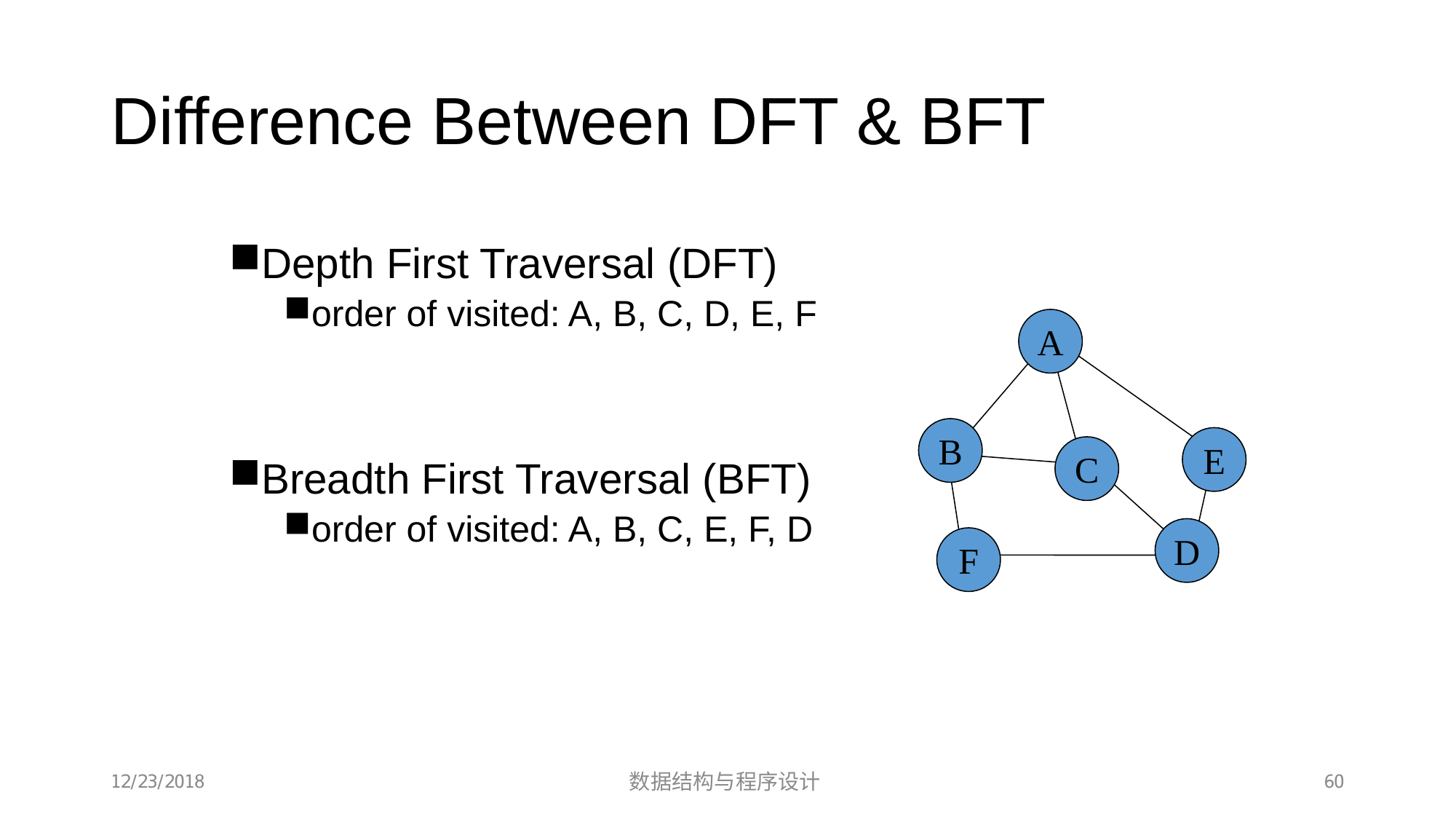

# Difference Between DFT & BFT
Depth First Traversal (DFT)
order of visited: A, B, C, D, E, F

Breadth First Traversal (BFT)
order of visited: A, B, C, E, F, D

A

B
E
C

D
F

12/23/2018
数据结构与程序设计
60